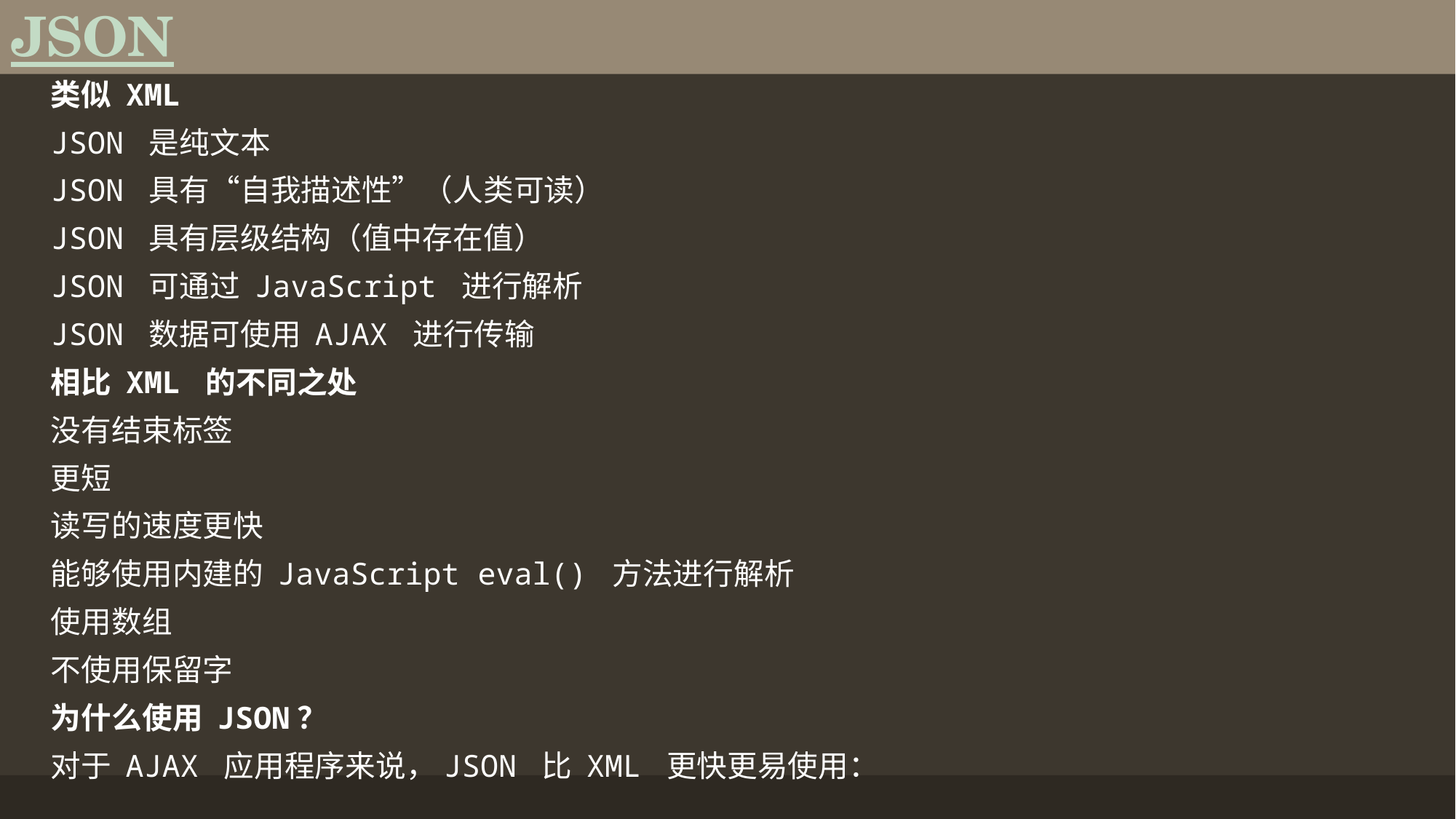

JSON
类似 XML
JSON 是纯文本
JSON 具有“自我描述性”（人类可读）
JSON 具有层级结构（值中存在值）
JSON 可通过 JavaScript 进行解析
JSON 数据可使用 AJAX 进行传输
相比 XML 的不同之处
没有结束标签
更短
读写的速度更快
能够使用内建的 JavaScript eval() 方法进行解析
使用数组
不使用保留字
为什么使用 JSON？
对于 AJAX 应用程序来说，JSON 比 XML 更快更易使用：